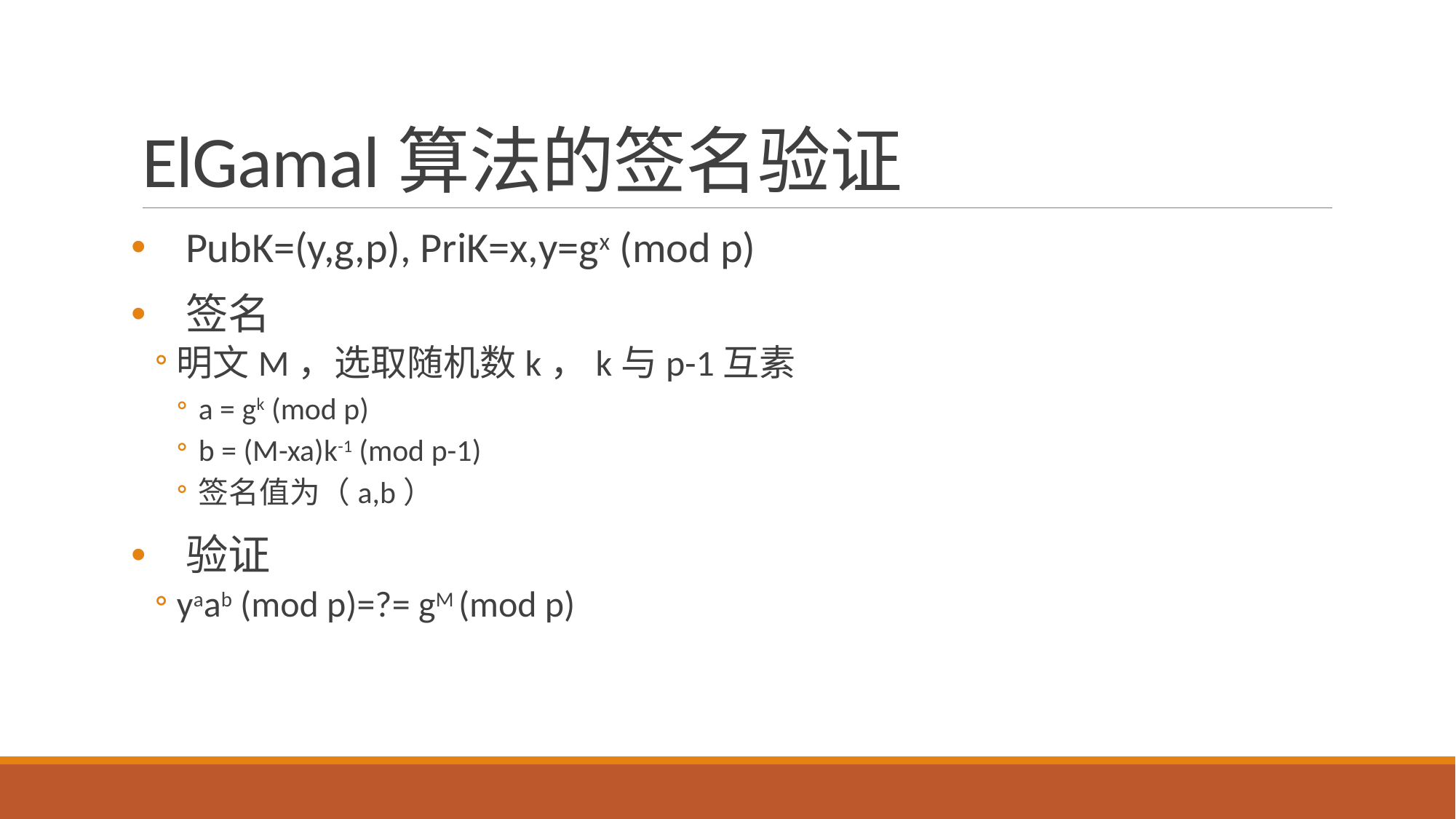

# ElGamal算法的签名验证
PubK=(y,g,p), PriK=x,y=gx (mod p)
签名
明文M，选取随机数k，k与p-1互素
a = gk (mod p)
b = (M-xa)k-1 (mod p-1)
签名值为（a,b）
验证
yaab (mod p)=?= gM (mod p)
83